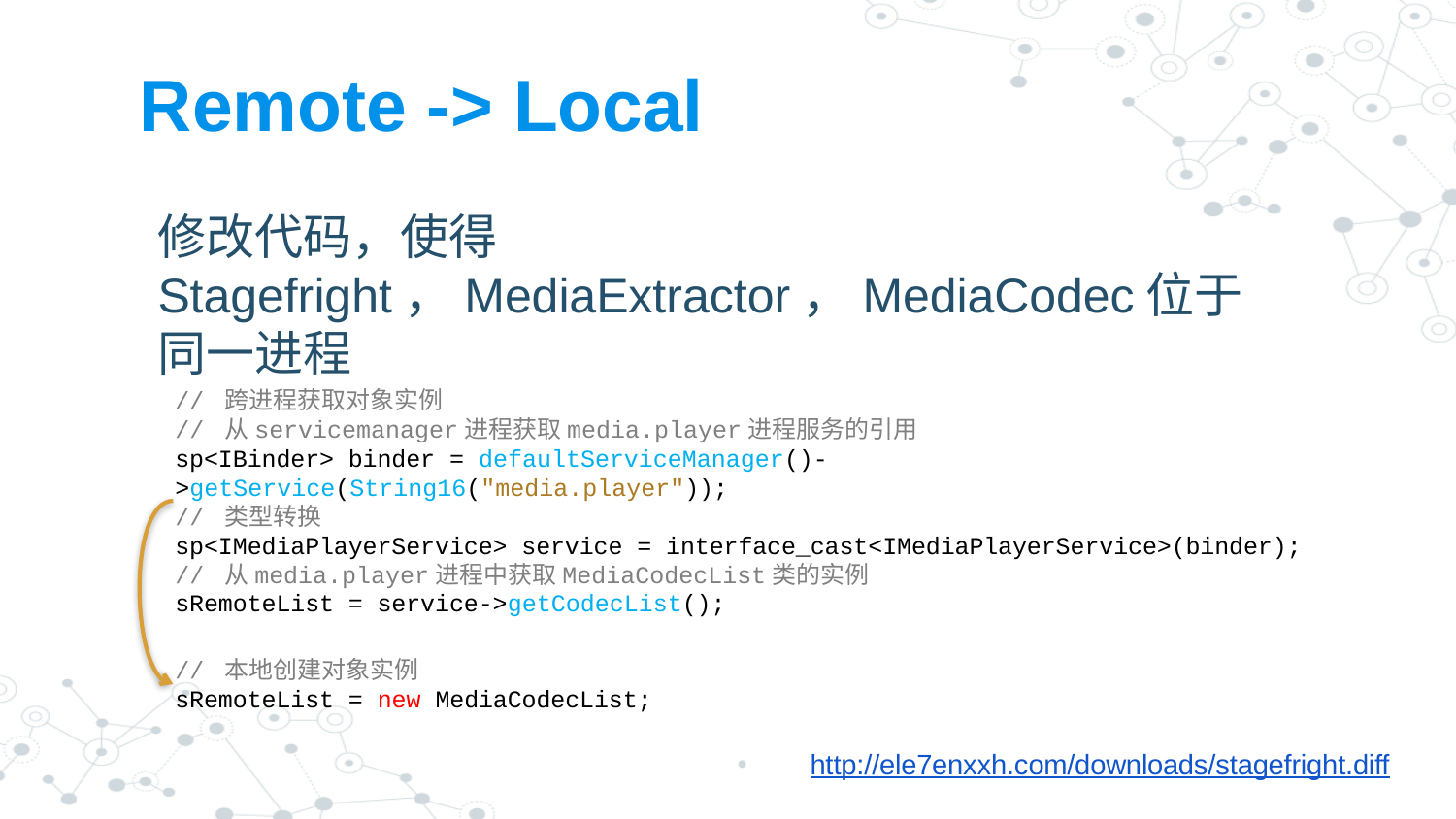

# Remote -> Local
修改代码，使得Stagefright，MediaExtractor，MediaCodec位于同一进程
// 跨进程获取对象实例
// 从servicemanager进程获取media.player进程服务的引用
sp<IBinder> binder = defaultServiceManager()->getService(String16("media.player"));
// 类型转换
sp<IMediaPlayerService> service = interface_cast<IMediaPlayerService>(binder);
// 从media.player进程中获取MediaCodecList类的实例
sRemoteList = service->getCodecList();
// 本地创建对象实例
sRemoteList = new MediaCodecList;
http://ele7enxxh.com/downloads/stagefright.diff